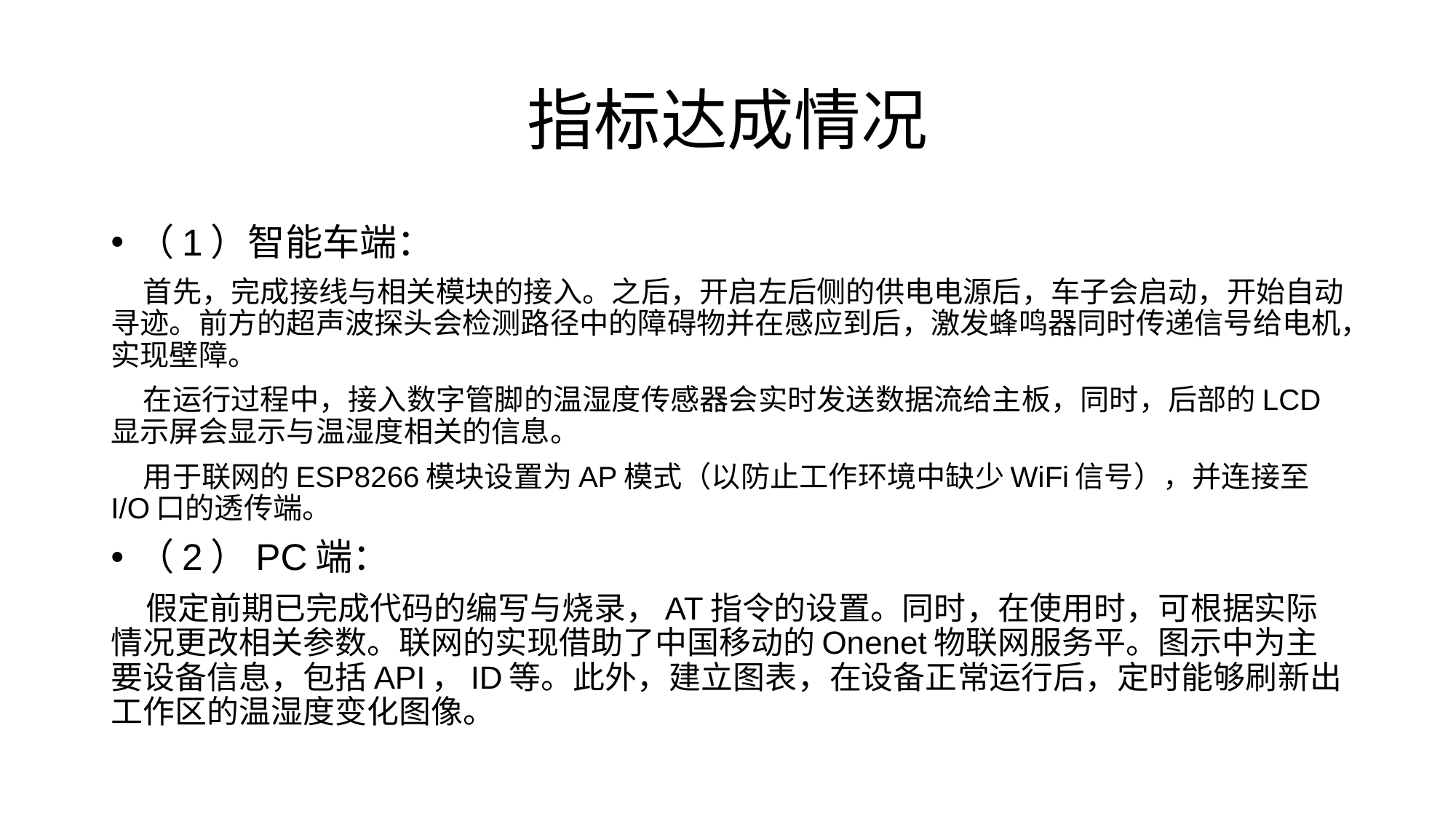

# 指标达成情况
（1）智能车端：
    首先，完成接线与相关模块的接入。之后，开启左后侧的供电电源后，车子会启动，开始自动寻迹。前方的超声波探头会检测路径中的障碍物并在感应到后，激发蜂鸣器同时传递信号给电机，实现壁障。
    在运行过程中，接入数字管脚的温湿度传感器会实时发送数据流给主板，同时，后部的LCD显示屏会显示与温湿度相关的信息。
    用于联网的ESP8266模块设置为AP模式（以防止工作环境中缺少WiFi信号），并连接至I/O口的透传端。
（2）PC端：
    假定前期已完成代码的编写与烧录，AT指令的设置。同时，在使用时，可根据实际情况更改相关参数。联网的实现借助了中国移动的Onenet物联网服务平。图示中为主要设备信息，包括API，ID等。此外，建立图表，在设备正常运行后，定时能够刷新出工作区的温湿度变化图像。